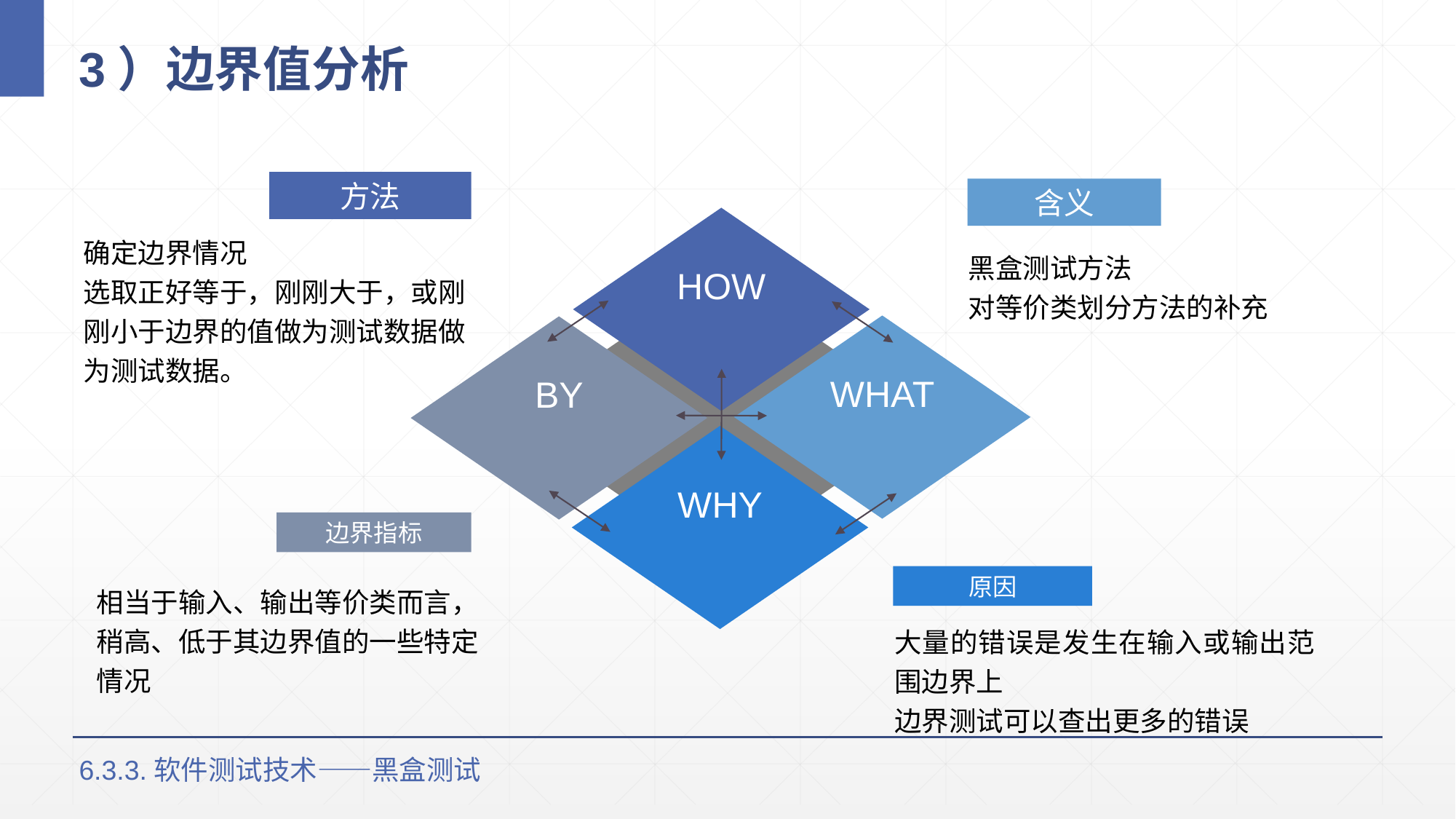

# 3）边界值分析
方法
含义

HOW
确定边界情况
选取正好等于，刚刚大于，或刚刚小于边界的值做为测试数据做为测试数据。

黑盒测试方法
对等价类划分方法的补充

WHAT

BY

WHY
边界指标
原因
相当于输入、输出等价类而言，稍高、低于其边界值的一些特定情况
大量的错误是发生在输入或输出范围边界上
边界测试可以查出更多的错误

6.3.3.软件测试技术——黑盒测试